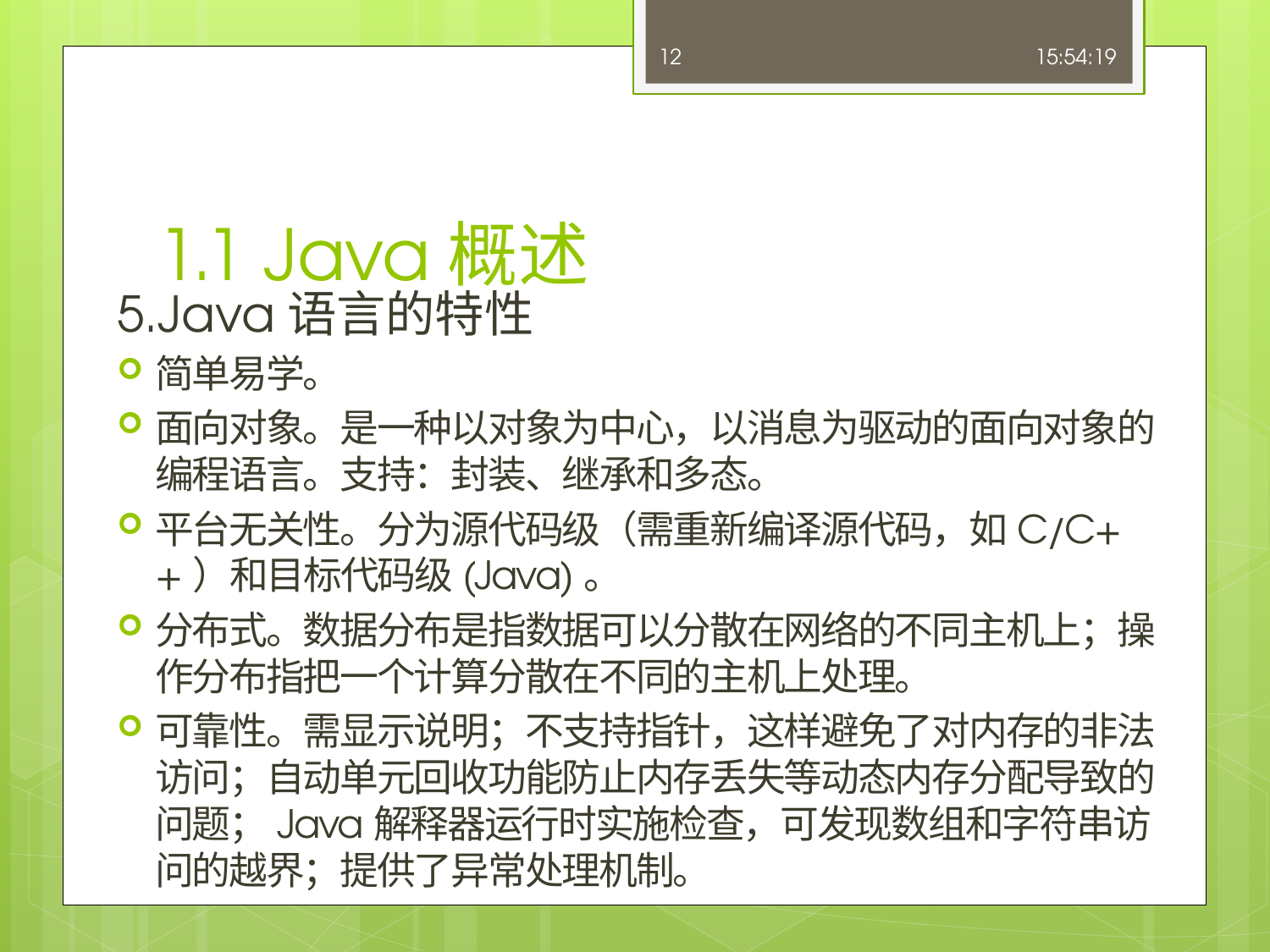

12
15:54:19
# 1.1 Java概述
5.Java语言的特性
简单易学。
面向对象。是一种以对象为中心，以消息为驱动的面向对象的编程语言。支持：封装、继承和多态。
平台无关性。分为源代码级（需重新编译源代码，如C/C++）和目标代码级(Java)。
分布式。数据分布是指数据可以分散在网络的不同主机上；操作分布指把一个计算分散在不同的主机上处理。
可靠性。需显示说明；不支持指针，这样避免了对内存的非法访问；自动单元回收功能防止内存丢失等动态内存分配导致的问题；Java解释器运行时实施检查，可发现数组和字符串访问的越界；提供了异常处理机制。